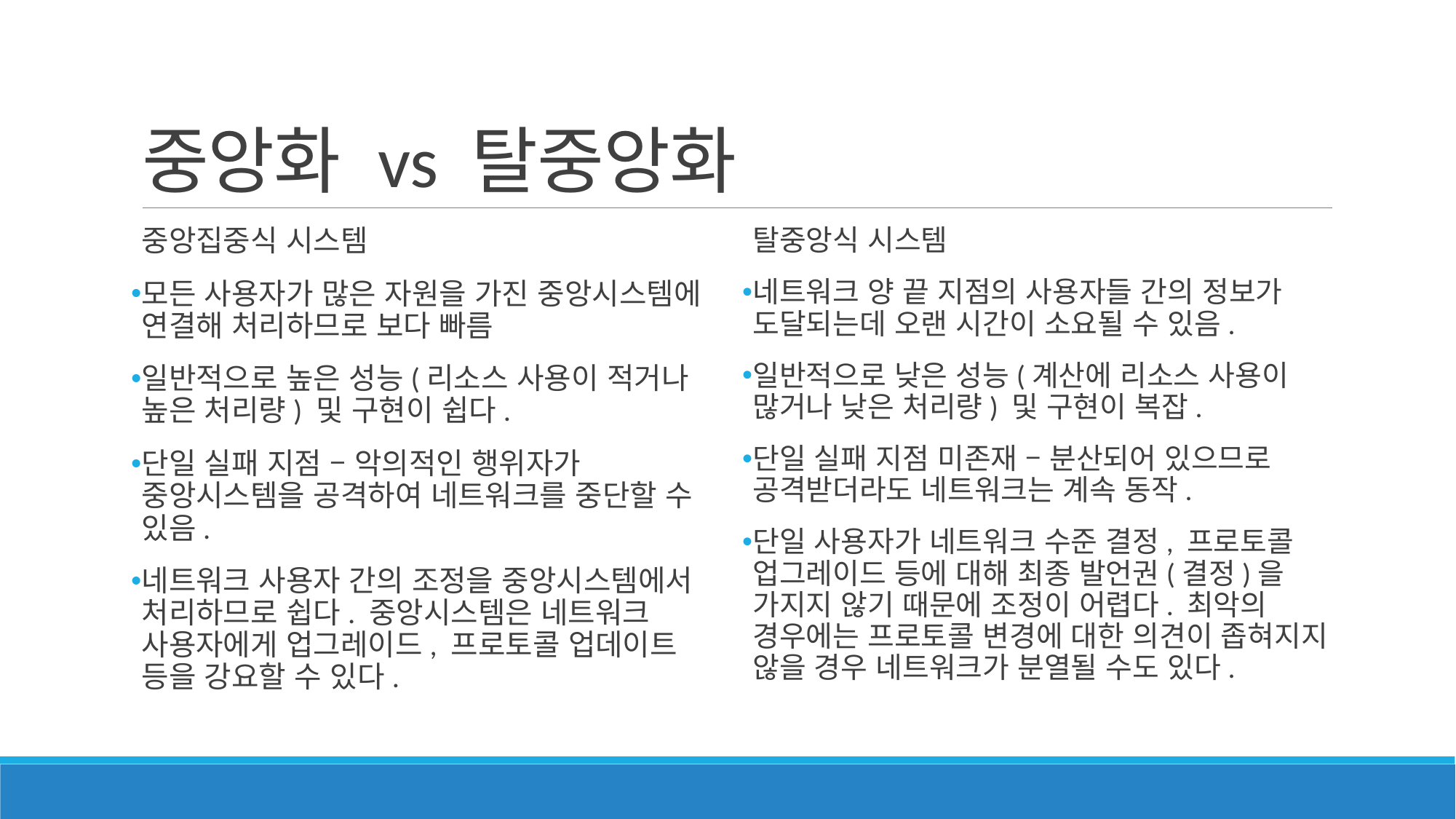

# 중앙화 vs 탈중앙화
중앙집중식 시스템
모든 사용자가 많은 자원을 가진 중앙시스템에 연결해 처리하므로 보다 빠름
일반적으로 높은 성능(리소스 사용이 적거나 높은 처리량) 및 구현이 쉽다.
단일 실패 지점 – 악의적인 행위자가 중앙시스템을 공격하여 네트워크를 중단할 수 있음.
네트워크 사용자 간의 조정을 중앙시스템에서 처리하므로 쉽다. 중앙시스템은 네트워크 사용자에게 업그레이드, 프로토콜 업데이트 등을 강요할 수 있다.
탈중앙식 시스템
네트워크 양 끝 지점의 사용자들 간의 정보가 도달되는데 오랜 시간이 소요될 수 있음.
일반적으로 낮은 성능(계산에 리소스 사용이 많거나 낮은 처리량) 및 구현이 복잡.
단일 실패 지점 미존재 – 분산되어 있으므로 공격받더라도 네트워크는 계속 동작.
단일 사용자가 네트워크 수준 결정, 프로토콜 업그레이드 등에 대해 최종 발언권(결정)을 가지지 않기 때문에 조정이 어렵다. 최악의 경우에는 프로토콜 변경에 대한 의견이 좁혀지지 않을 경우 네트워크가 분열될 수도 있다.